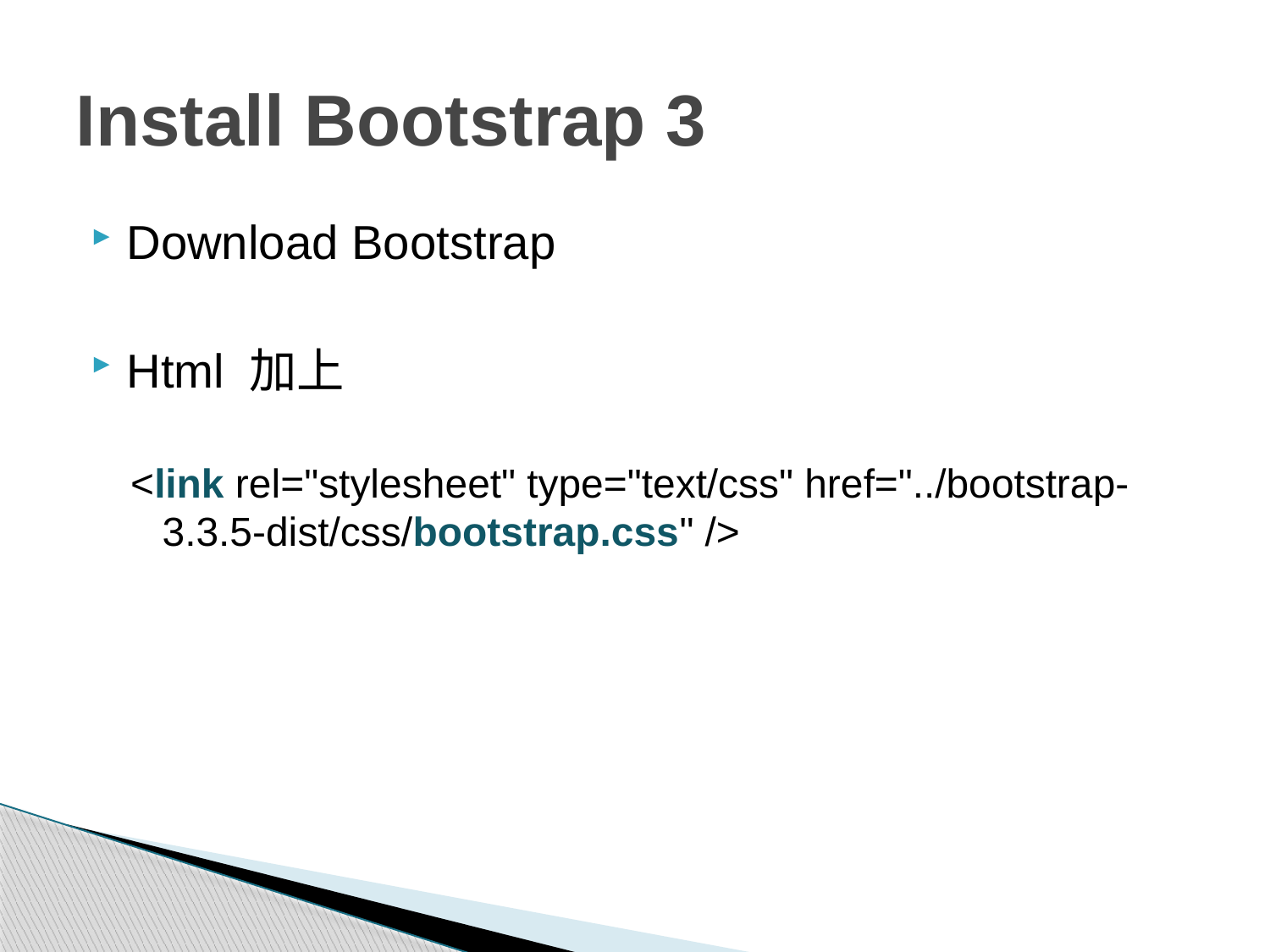

# Install Bootstrap 3
Download Bootstrap

Html 加上

<link rel="stylesheet" type="text/css" href="../bootstrap-3.3.5-dist/css/bootstrap.css" />